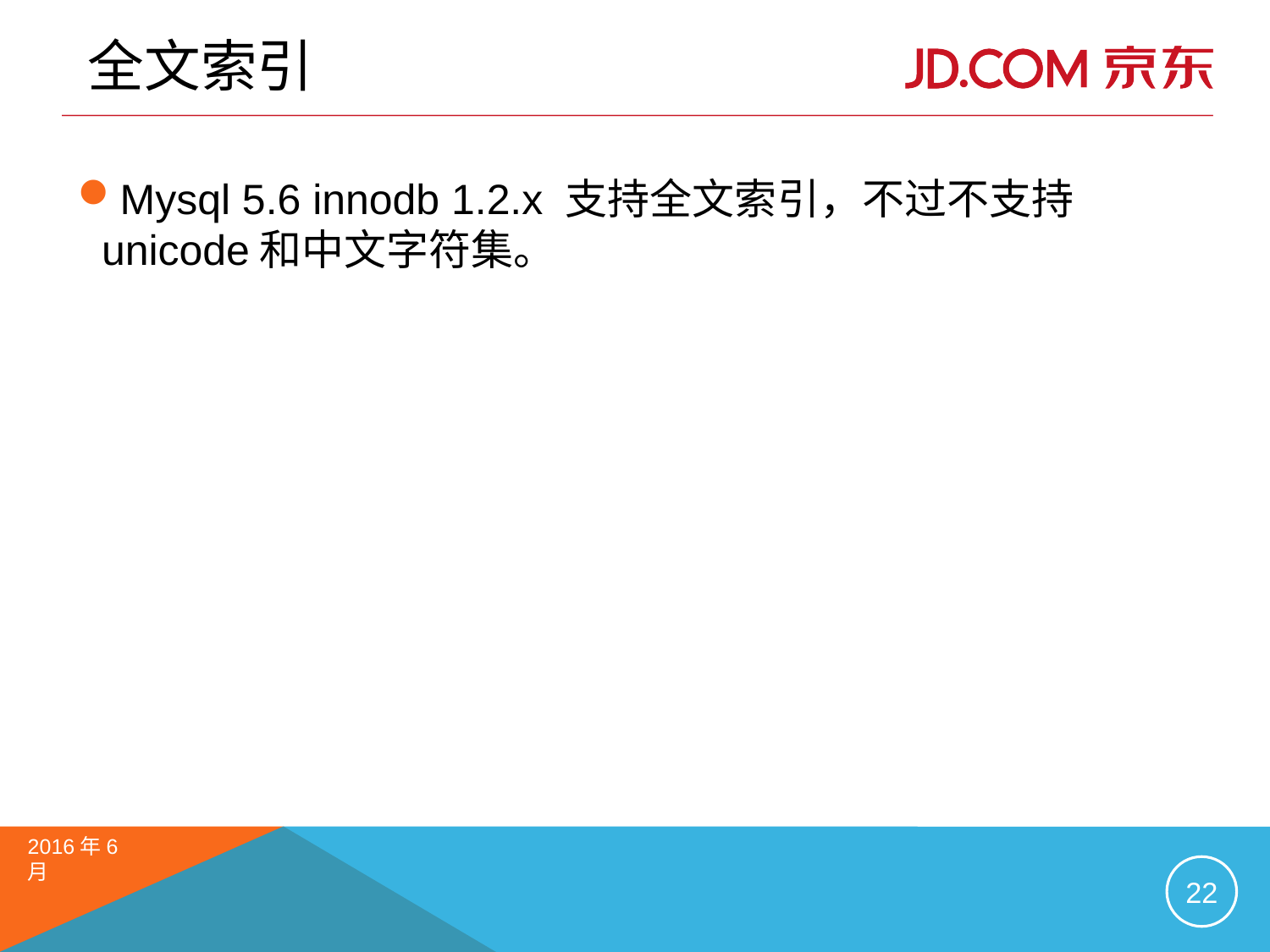

# 全文索引
Mysql 5.6 innodb 1.2.x 支持全文索引，不过不支持unicode和中文字符集。
2016年6月
22